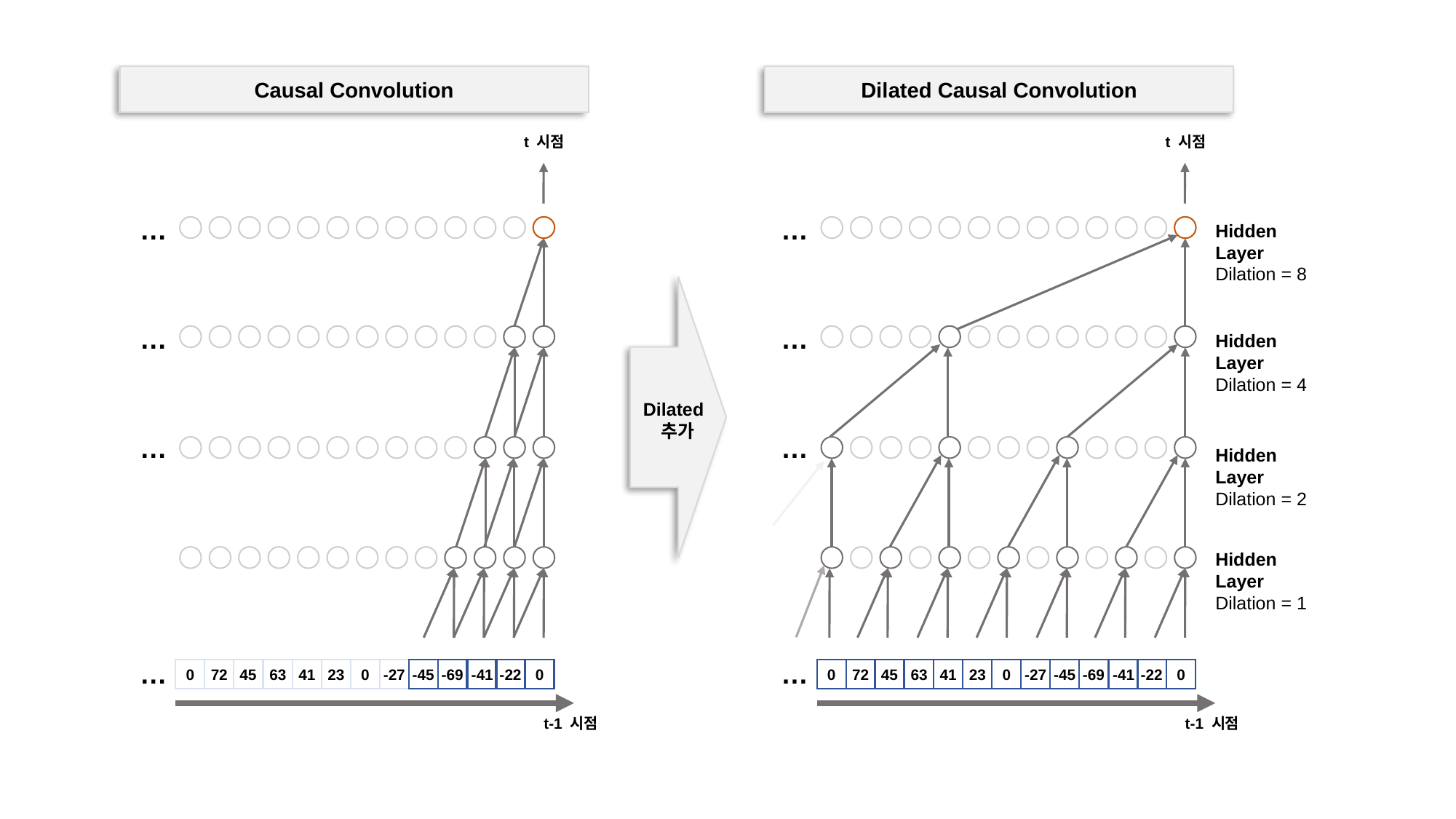

Causal Convolution
Dilated Causal Convolution
t 시점
t 시점
…
…
Hidden Layer
Dilation = 8

…
…
Hidden Layer
Dilation = 4

Dilated
 추가
…
…

Hidden Layer
Dilation = 2
Hidden Layer
Dilation = 1

…
…
0
72
45
63
41
23
0
-27
-45
-69
-41
-22
0
0
72
45
63
41
23
0
-27
-45
-69
-41
-22
0
t-1 시점
t-1 시점